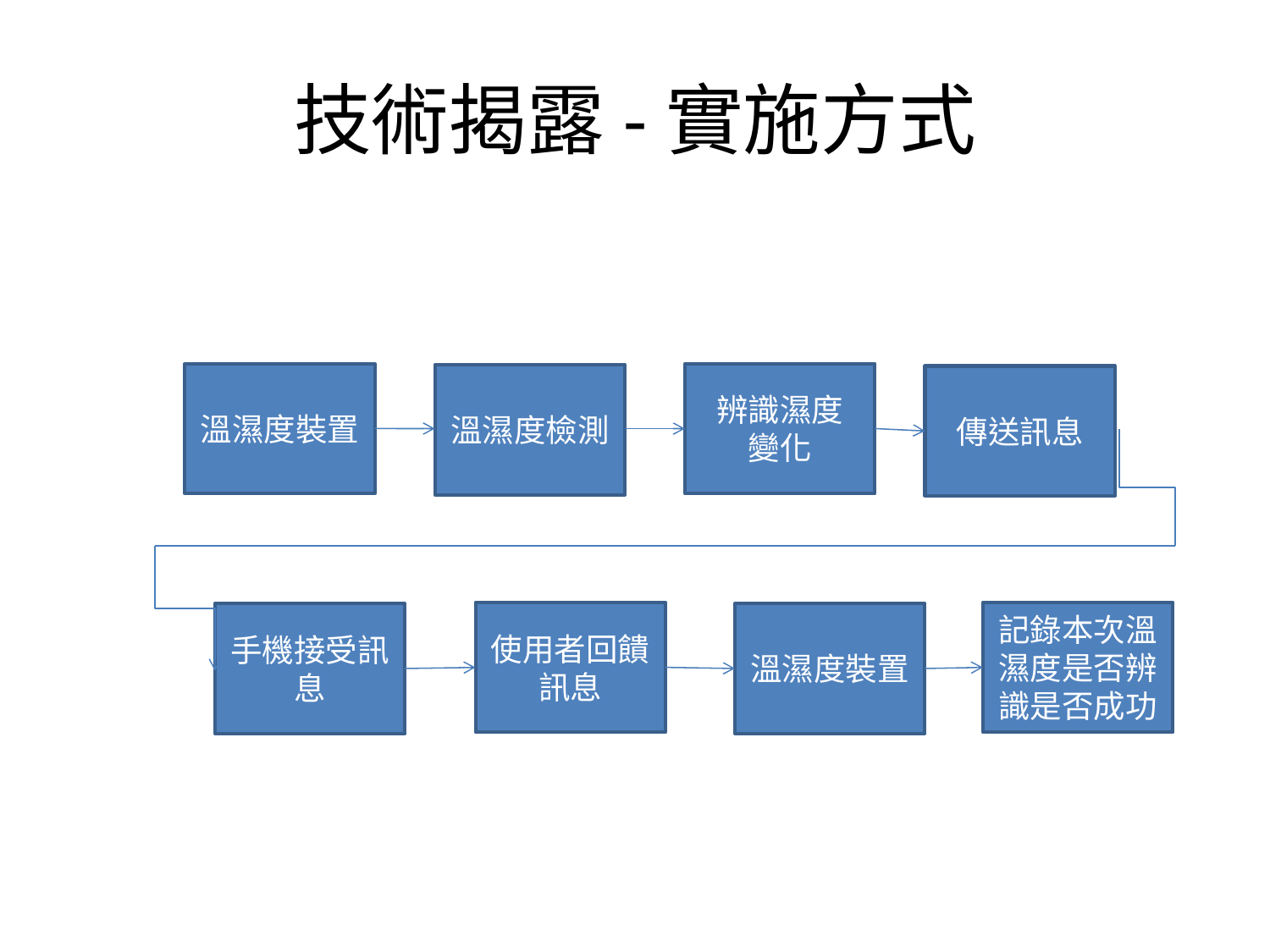

# 技術揭露-實施方式

溫濕度裝置
辨識濕度
變化
溫濕度檢測
傳送訊息
使用者回饋訊息
記錄本次溫濕度是否辨識是否成功
手機接受訊息
溫濕度裝置